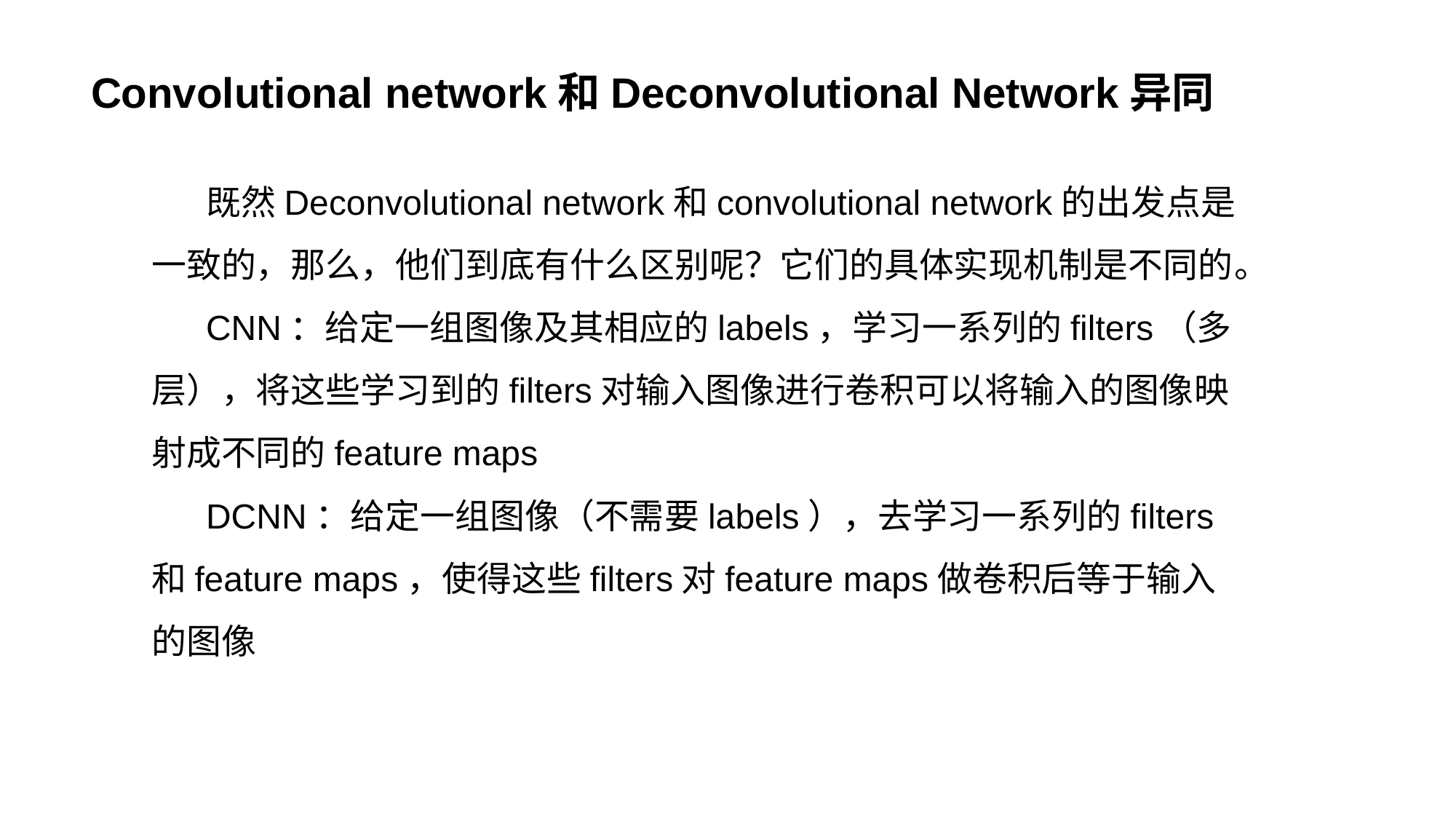

# Convolutional network和Deconvolutional Network异同
既然Deconvolutional network和convolutional network的出发点是一致的，那么，他们到底有什么区别呢？它们的具体实现机制是不同的。
CNN：给定一组图像及其相应的labels，学习一系列的filters（多层），将这些学习到的filters对输入图像进行卷积可以将输入的图像映射成不同的feature maps
DCNN：给定一组图像（不需要labels），去学习一系列的filters和feature maps，使得这些filters对feature maps做卷积后等于输入的图像
7